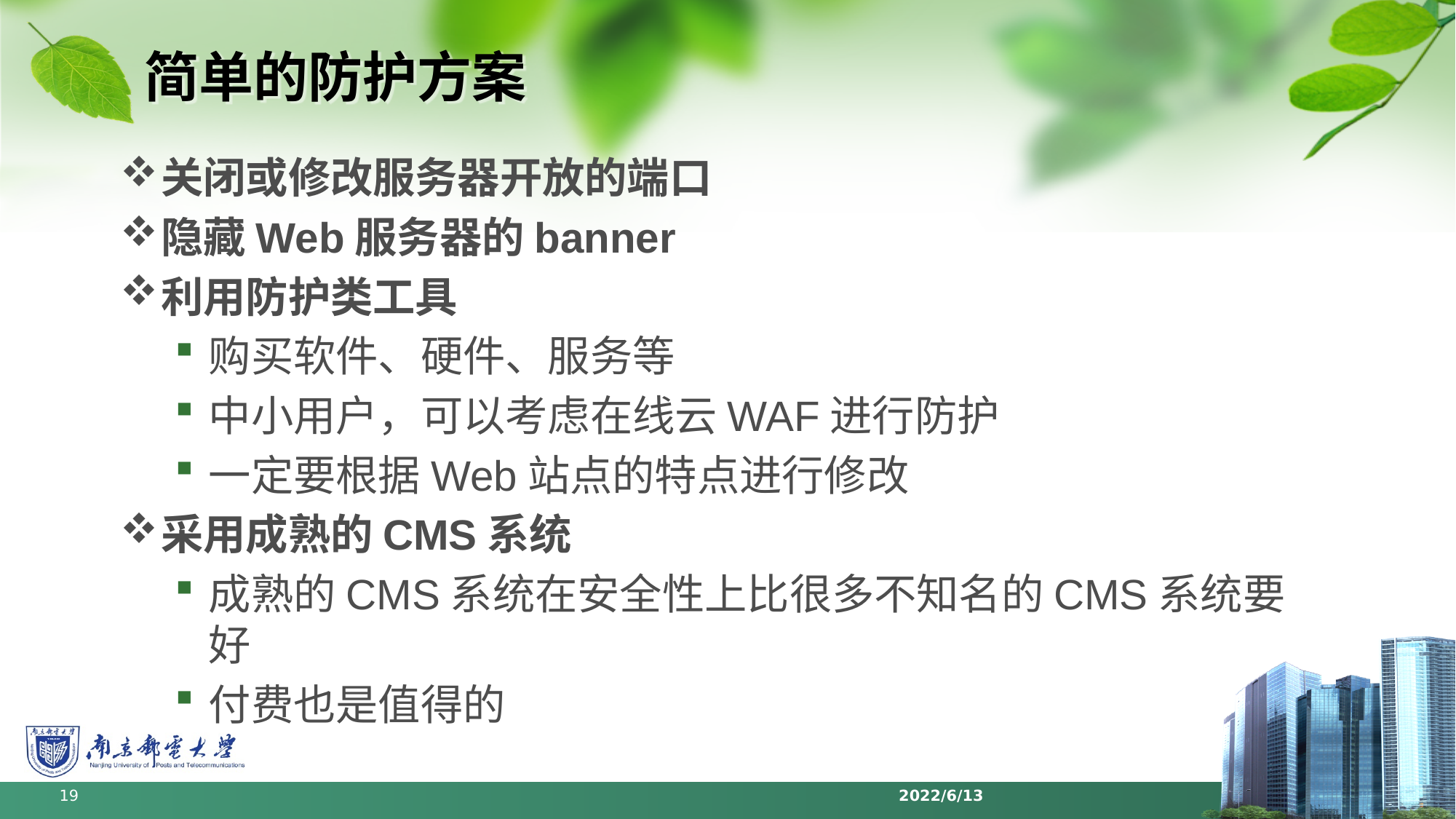

# 简单的防护方案
关闭或修改服务器开放的端口
隐藏Web服务器的banner
利用防护类工具
购买软件、硬件、服务等
中小用户，可以考虑在线云WAF进行防护
一定要根据Web站点的特点进行修改
采用成熟的CMS系统
成熟的CMS系统在安全性上比很多不知名的CMS系统要好
付费也是值得的
19
2022/6/13